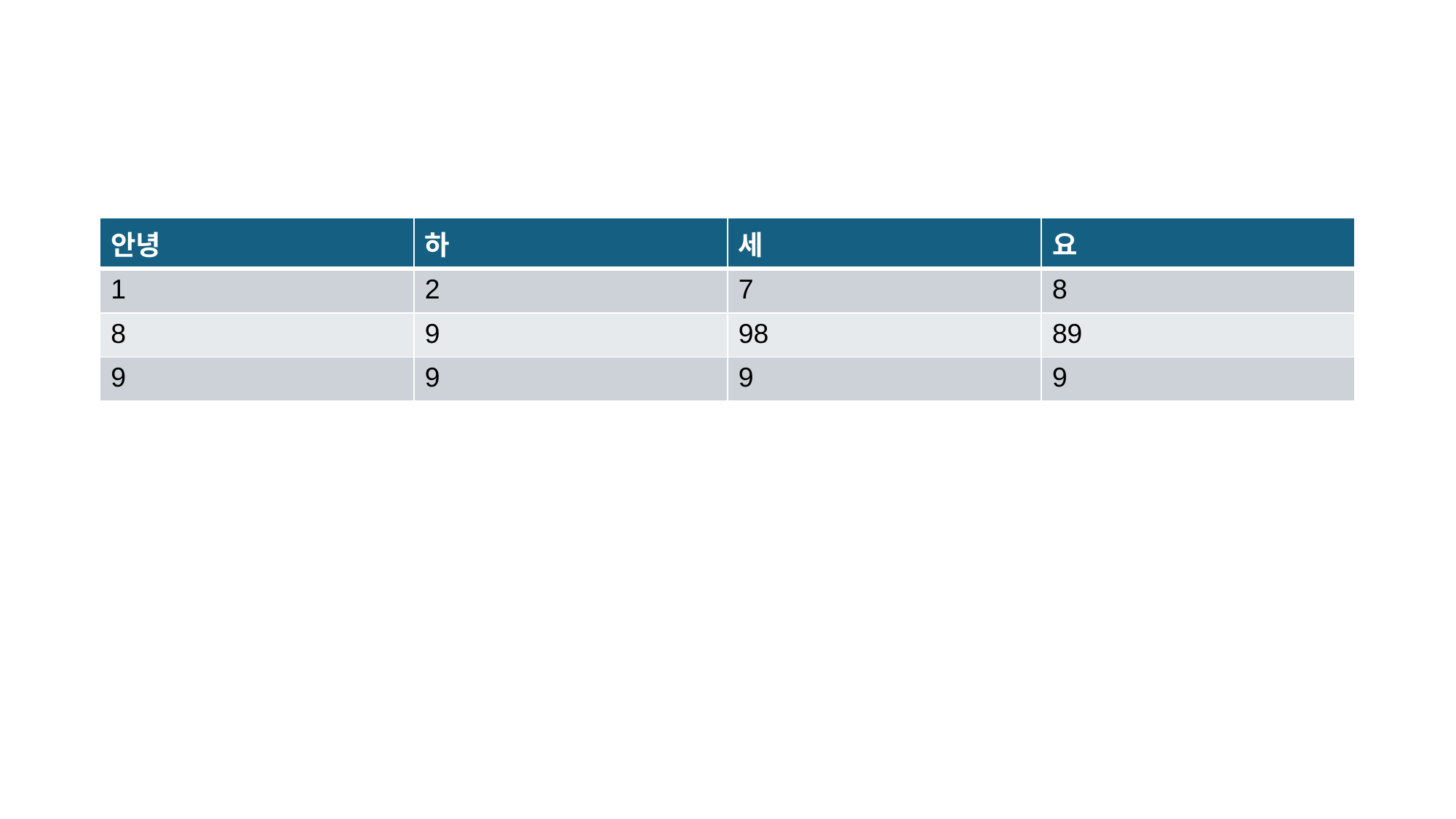

#
| 안녕 | 하 | 세 | 요 |
| --- | --- | --- | --- |
| 1 | 2 | 7 | 8 |
| 8 | 9 | 98 | 89 |
| 9 | 9 | 9 | 9 |